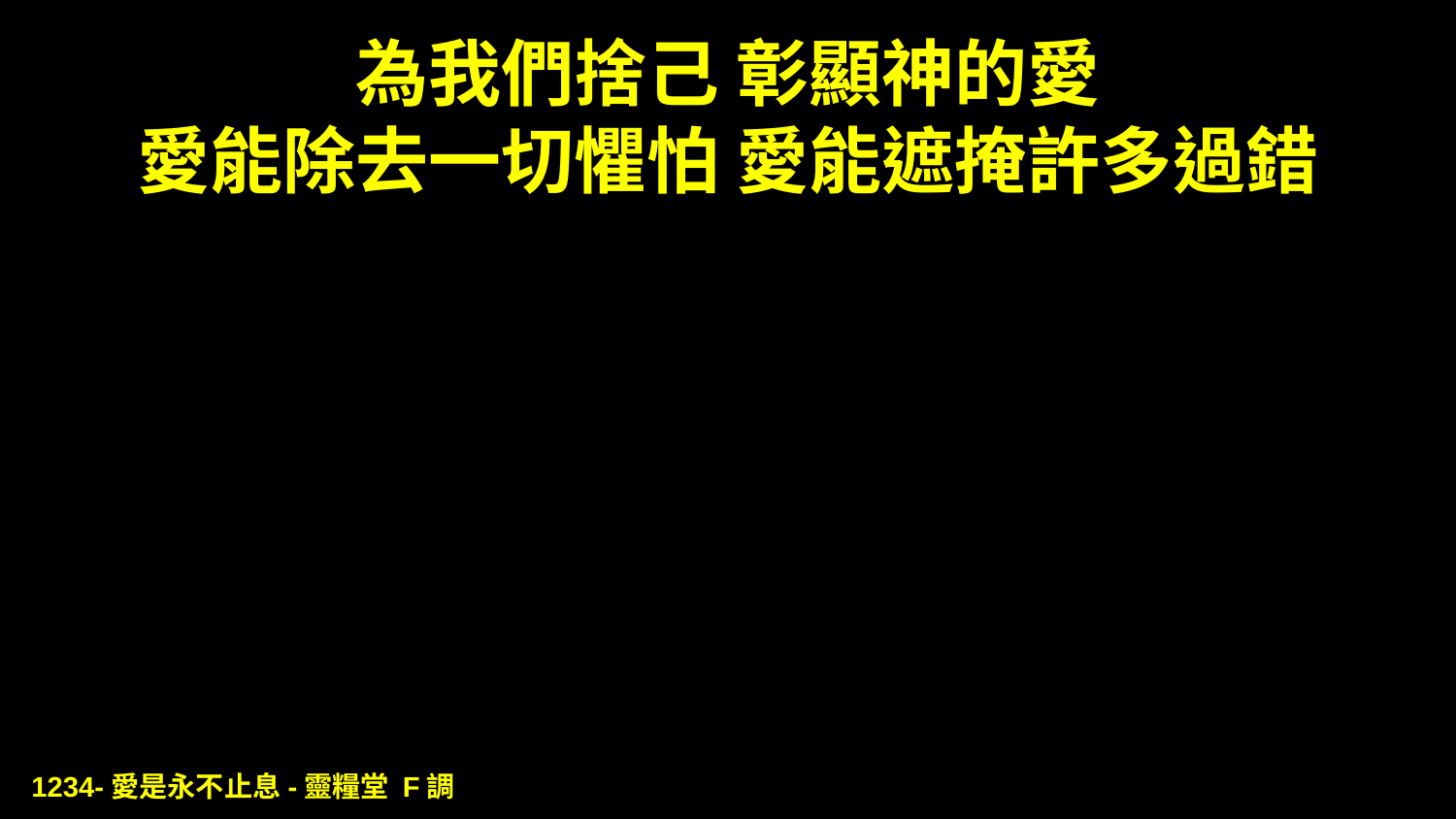

# 為我們捨己 彰顯神的愛 愛能除去一切懼怕 愛能遮掩許多過錯
1234-愛是永不止息-靈糧堂 F調